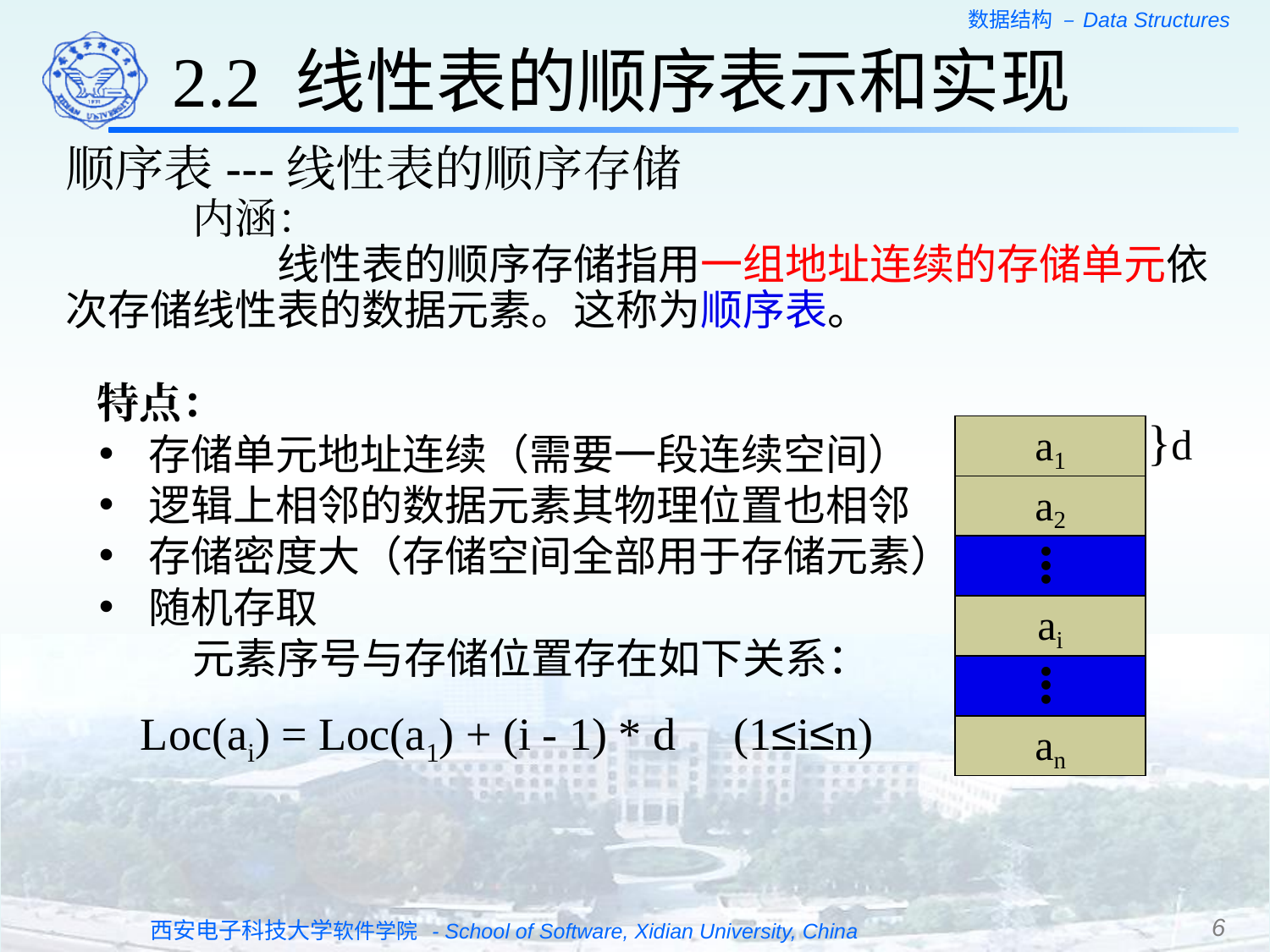

2.2 线性表的顺序表示和实现
顺序表---线性表的顺序存储
	内涵：
	　　线性表的顺序存储指用一组地址连续的存储单元依次存储线性表的数据元素。这称为顺序表。
  特点：
 存储单元地址连续（需要一段连续空间）
 逻辑上相邻的数据元素其物理位置也相邻
 存储密度大（存储空间全部用于存储元素）
 随机存取
元素序号与存储位置存在如下关系：
}d
a1
...
a2
...
ai
an
 Loc(ai) = Loc(a1) + (i - 1) * d     (1≤i≤n)
6